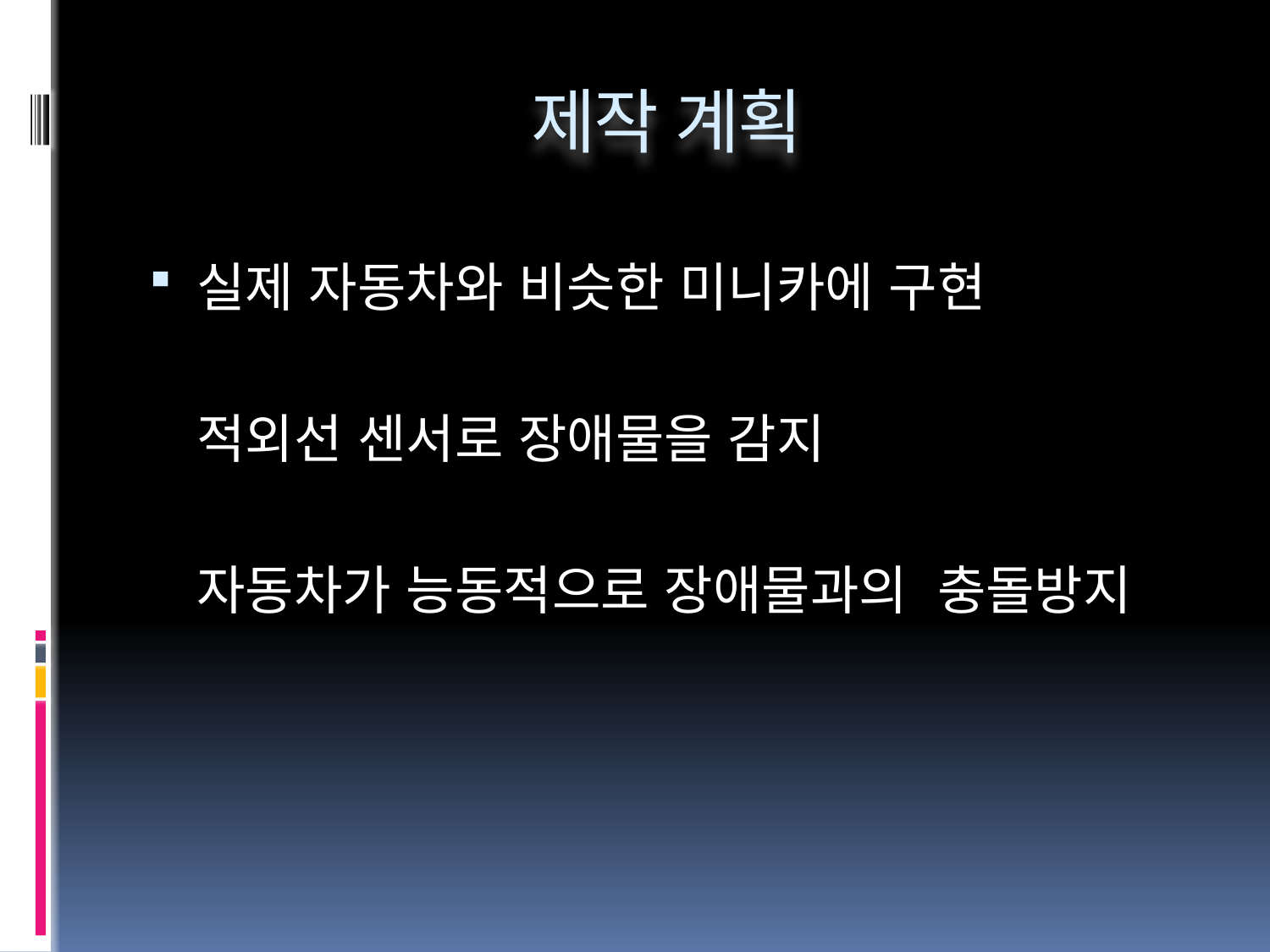

# 제작 계획
실제 자동차와 비슷한 미니카에 구현

	적외선 센서로 장애물을 감지

	자동차가 능동적으로 장애물과의  충돌방지